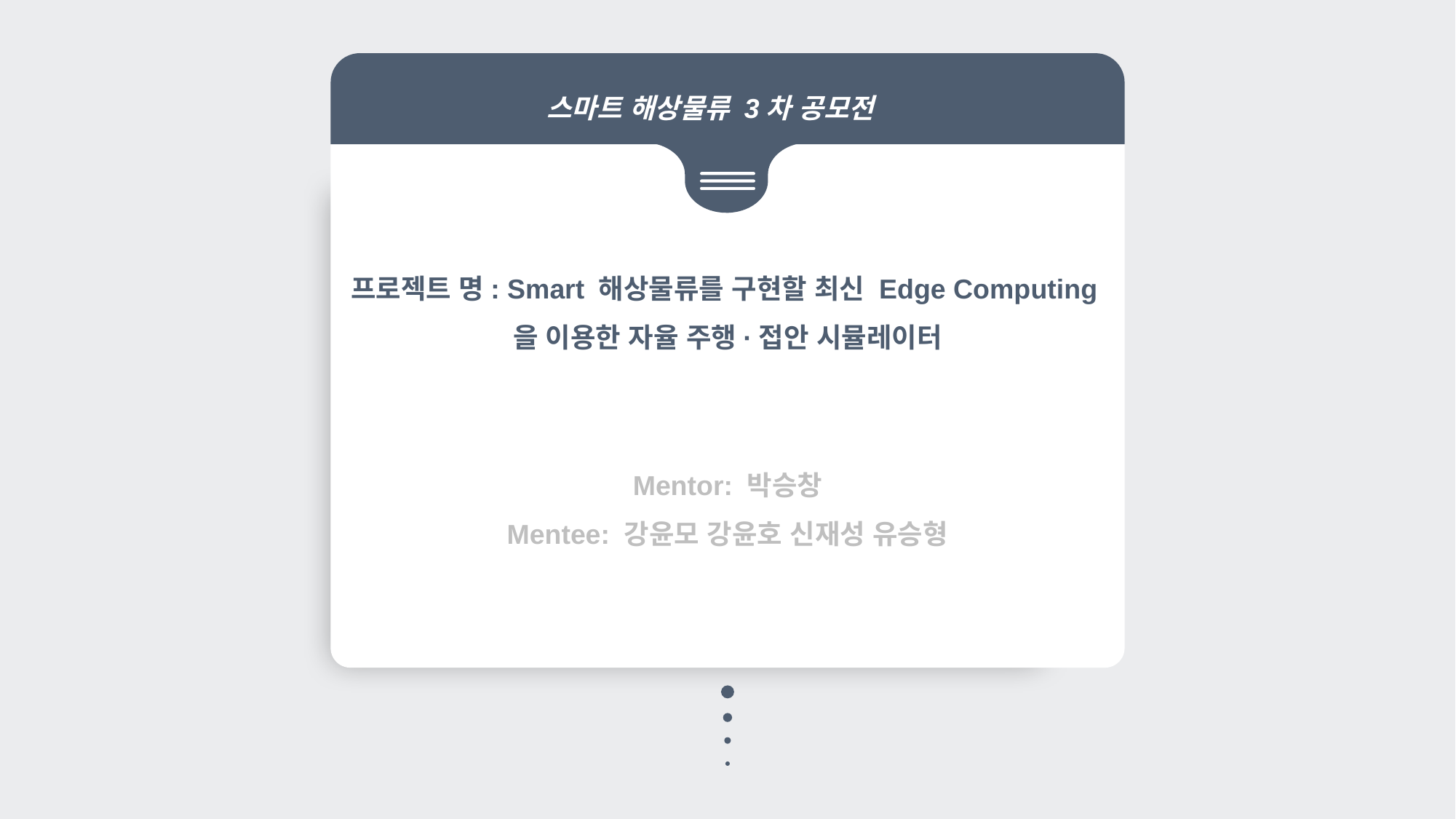

스마트 해상물류 3차 공모전
프로젝트 명: Smart 해상물류를 구현할 최신 Edge Computing을 이용한 자율 주행·접안 시뮬레이터

Mentor: 박승창
Mentee: 강윤모 강윤호 신재성 유승형